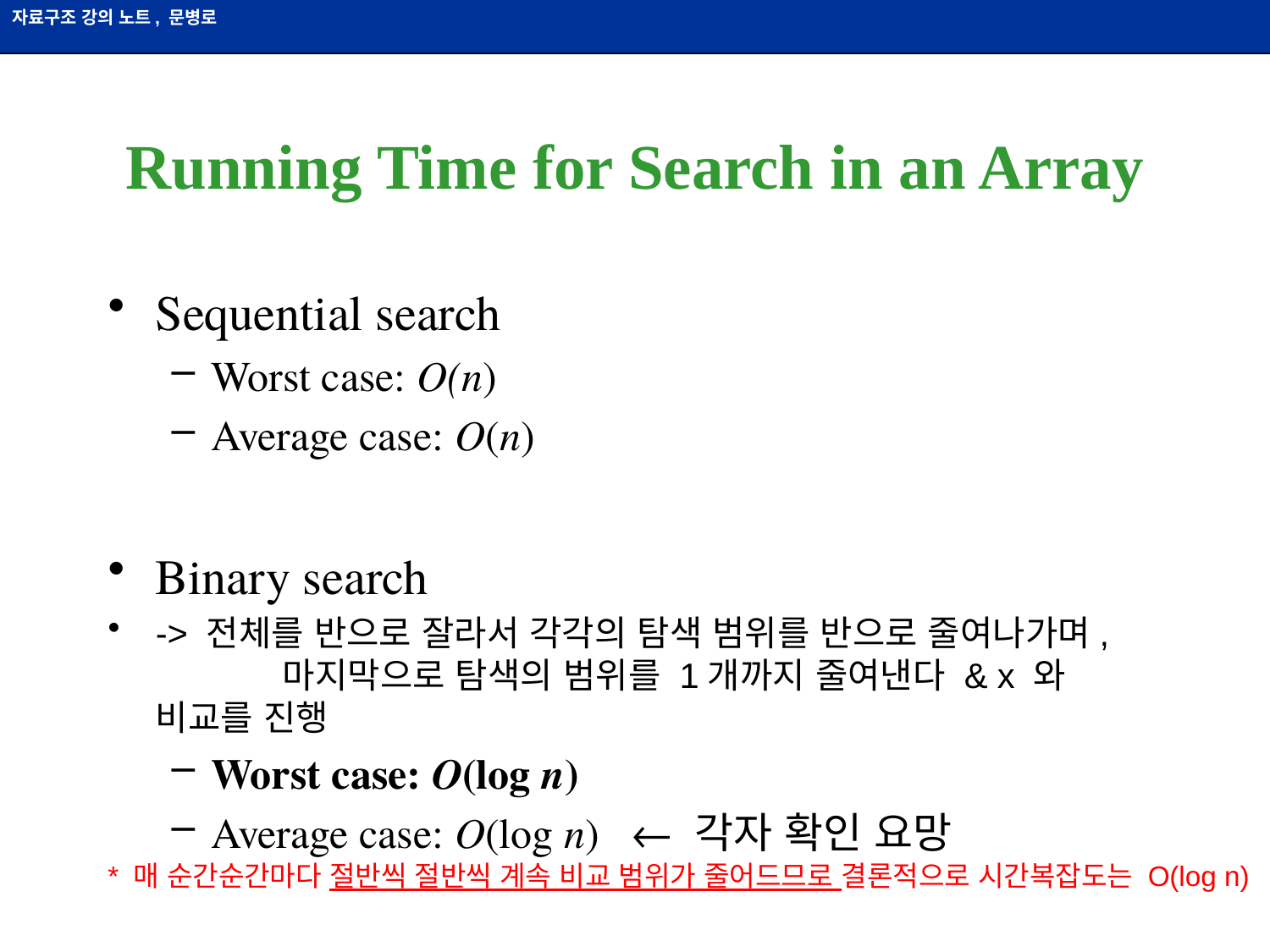

# Running Time for Search in an Array
Sequential search
Worst case: O(n)
Average case: O(n)

Binary search
-> 전체를 반으로 잘라서 각각의 탐색 범위를 반으로 줄여나가며, 	마지막으로 탐색의 범위를 1개까지 줄여낸다 & x 와 비교를 진행
Worst case: O(log n)
Average case: O(log n)   ← 각자 확인 요망
* 매 순간순간마다 절반씩 절반씩 계속 비교 범위가 줄어드므로 결론적으로 시간복잡도는 O(log n)